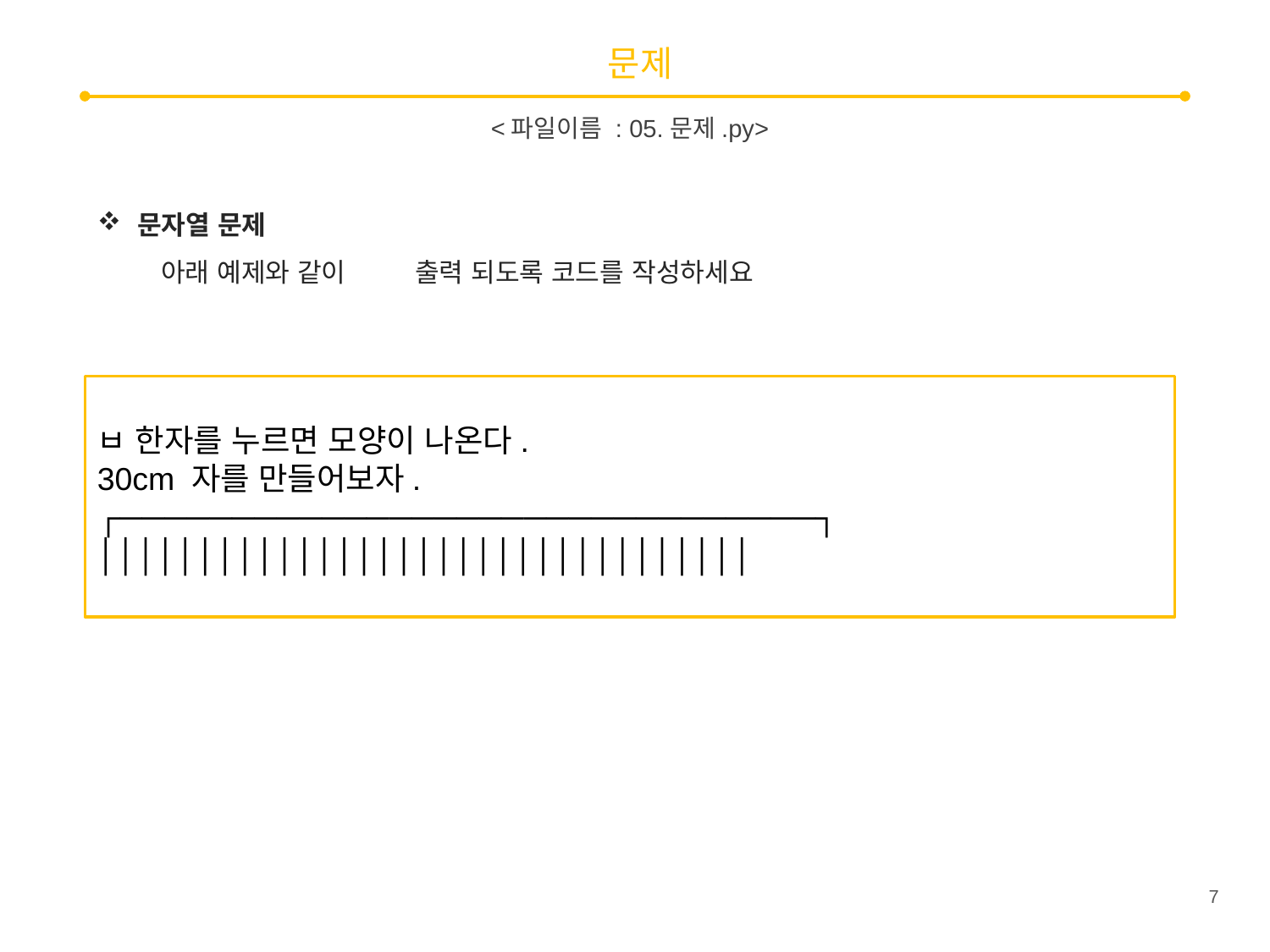

# 문제
<파일이름 : 05.문제.py>
문자열 문제
아래 예제와 같이 	출력 되도록 코드를 작성하세요

ㅂ 한자를 누르면 모양이 나온다.
30cm 자를 만들어보자.
┌───────────────────────────────┐
│││││││││││││││││││││││││││││││││